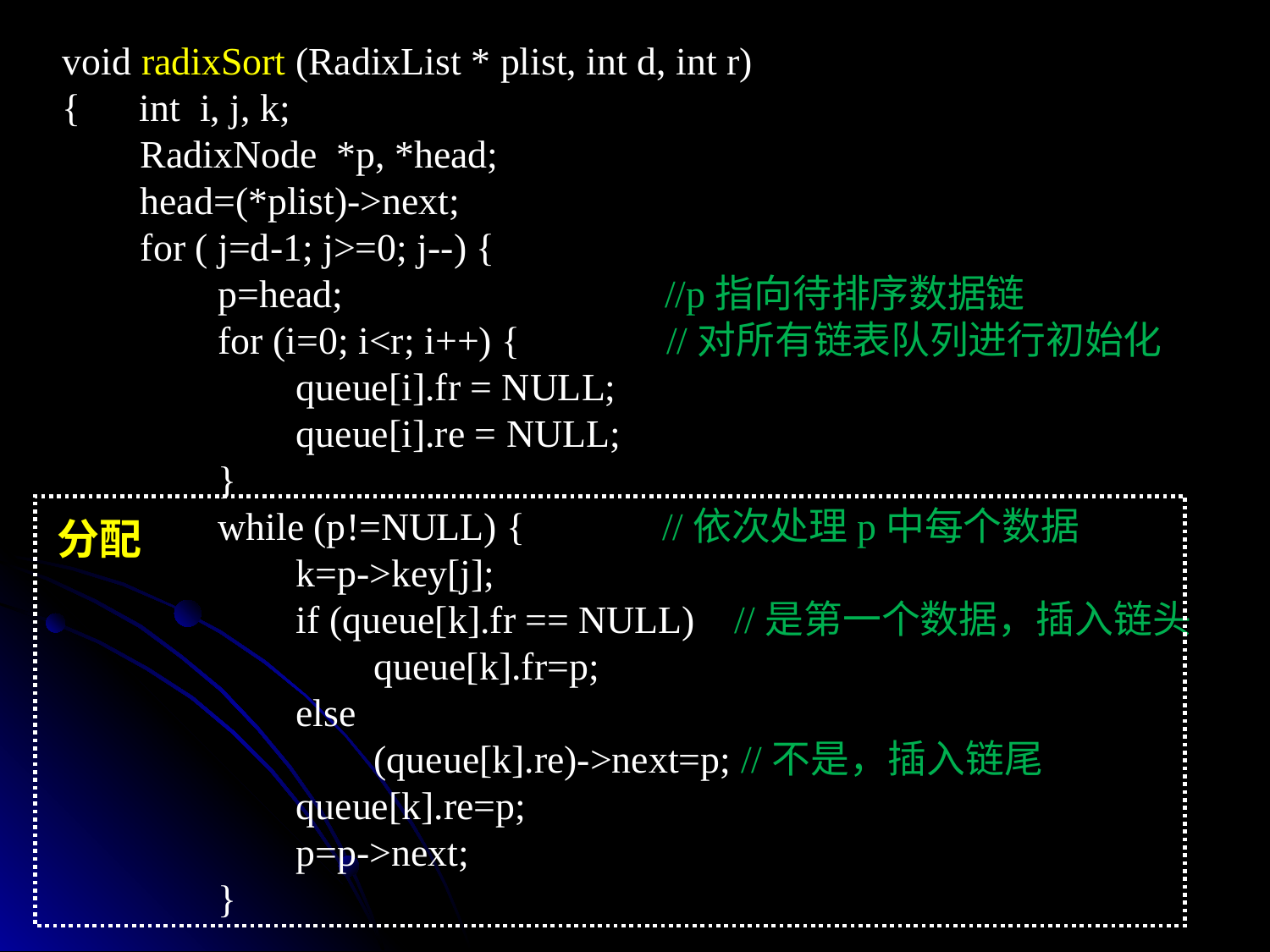

void radixSort (RadixList * plist, int d, int r)
{      int  i, j, k;
        RadixNode  *p, *head;
        head=(*plist)->next;
        for ( j=d-1; j>=0; j--) {
                p=head;                                 //p指向待排序数据链
                for (i=0; i<r; i++) {               //对所有链表队列进行初始化
                        queue[i].fr = NULL;
                        queue[i].re = NULL;
                }
                while (p!=NULL) {              //依次处理p中每个数据
                        k=p->key[j];
                        if (queue[k].fr == NULL)    //是第一个数据，插入链头
                                queue[k].fr=p;
                        else
                                (queue[k].re)->next=p; //不是，插入链尾
                        queue[k].re=p;
                        p=p->next;
                }

分配